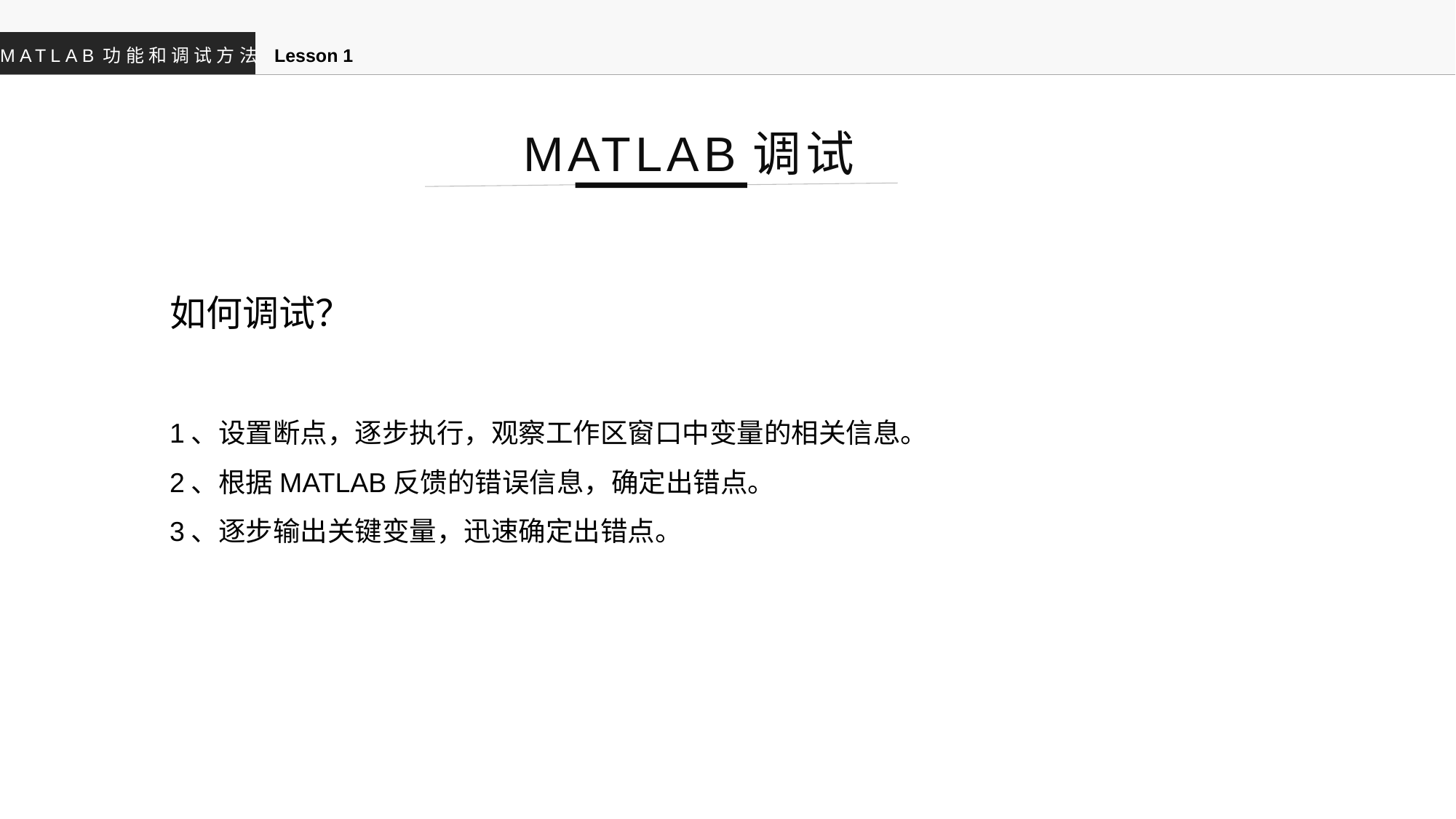

MATLAB功能和调试方法
Lesson 1
MATLAB调试

如何调试？

1、设置断点，逐步执行，观察工作区窗口中变量的相关信息。
2、根据MATLAB反馈的错误信息，确定出错点。
3、逐步输出关键变量，迅速确定出错点。